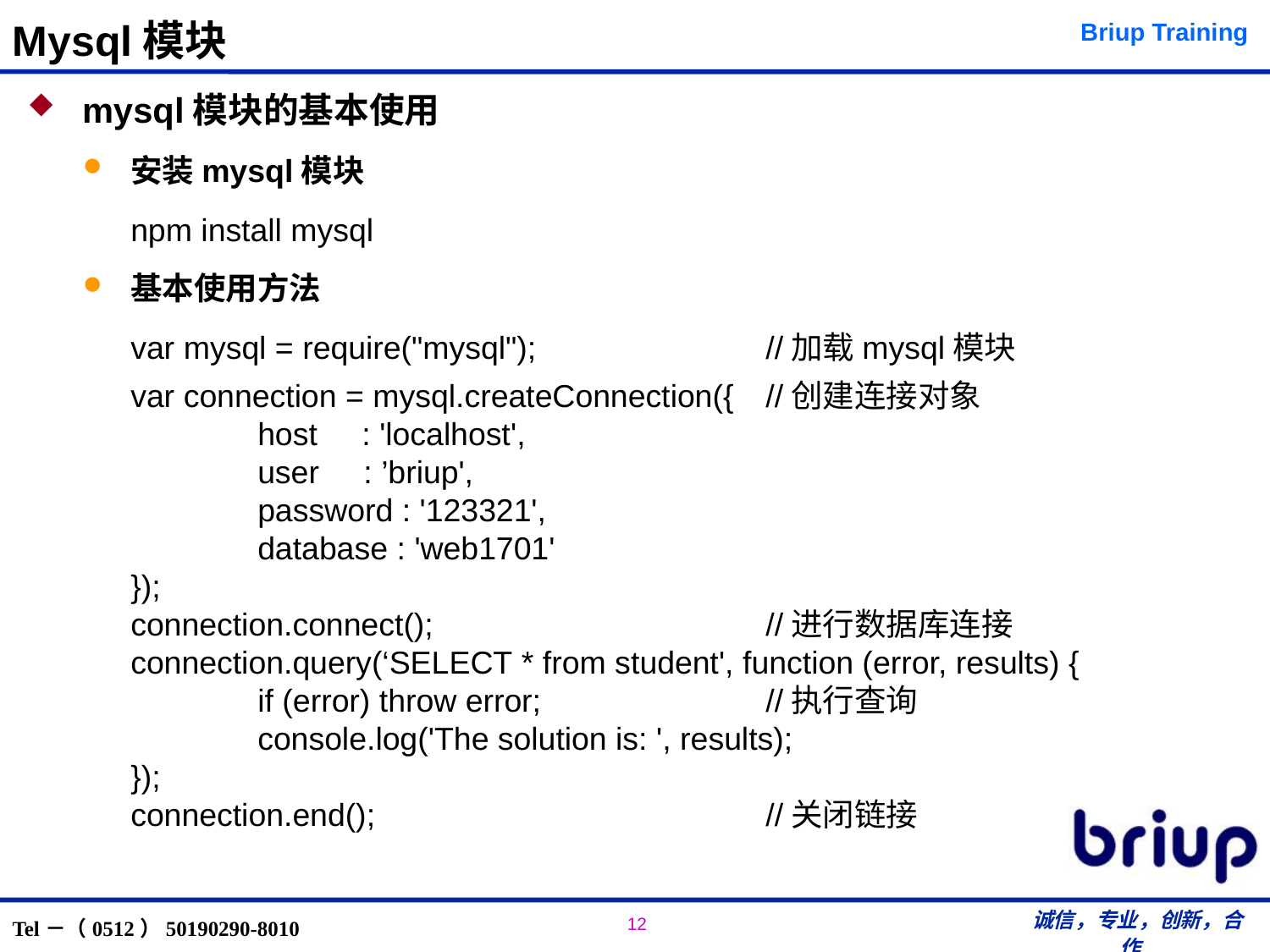

# Mysql模块
 mysql模块的基本使用
安装mysql模块
	npm install mysql
基本使用方法
	var mysql = require("mysql");		//加载mysql模块
	var connection = mysql.createConnection({	//创建连接对象
  		host     : 'localhost',
  		user     : ’briup',
  		password : '123321',
 		database : 'web1701'
	});
	connection.connect();			//进行数据库连接
	connection.query(‘SELECT * from student', function (error, results) {
  		if (error) throw error;		//执行查询
  		console.log('The solution is: ', results);
	});
	connection.end();				//关闭链接